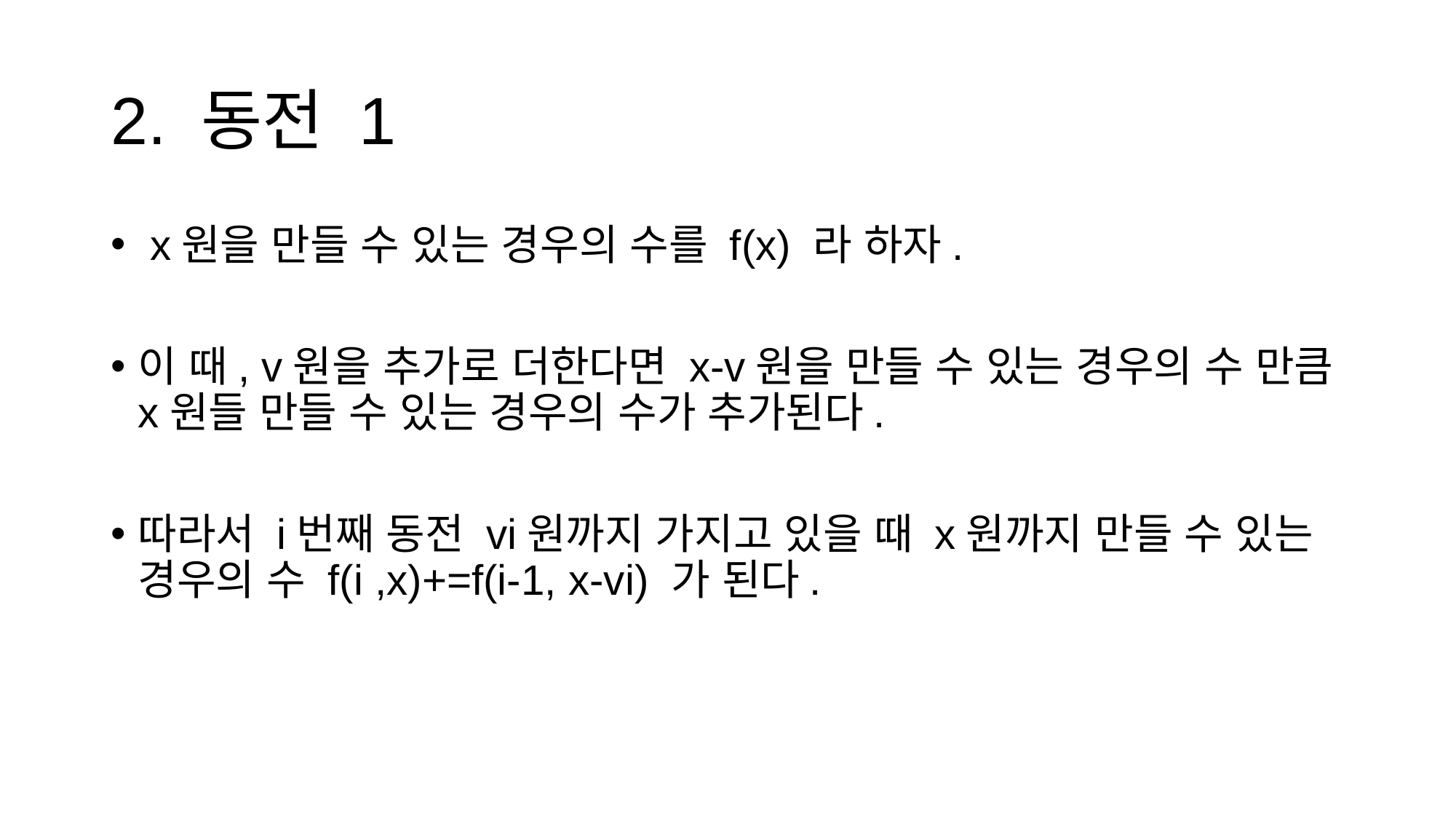

# 2. 동전 1
 x원을 만들 수 있는 경우의 수를 f(x) 라 하자.

이 때, v원을 추가로 더한다면 x-v원을 만들 수 있는 경우의 수 만큼 x원들 만들 수 있는 경우의 수가 추가된다.

따라서 i번째 동전 vi원까지 가지고 있을 때 x원까지 만들 수 있는 경우의 수 f(i ,x)+=f(i-1, x-vi) 가 된다.